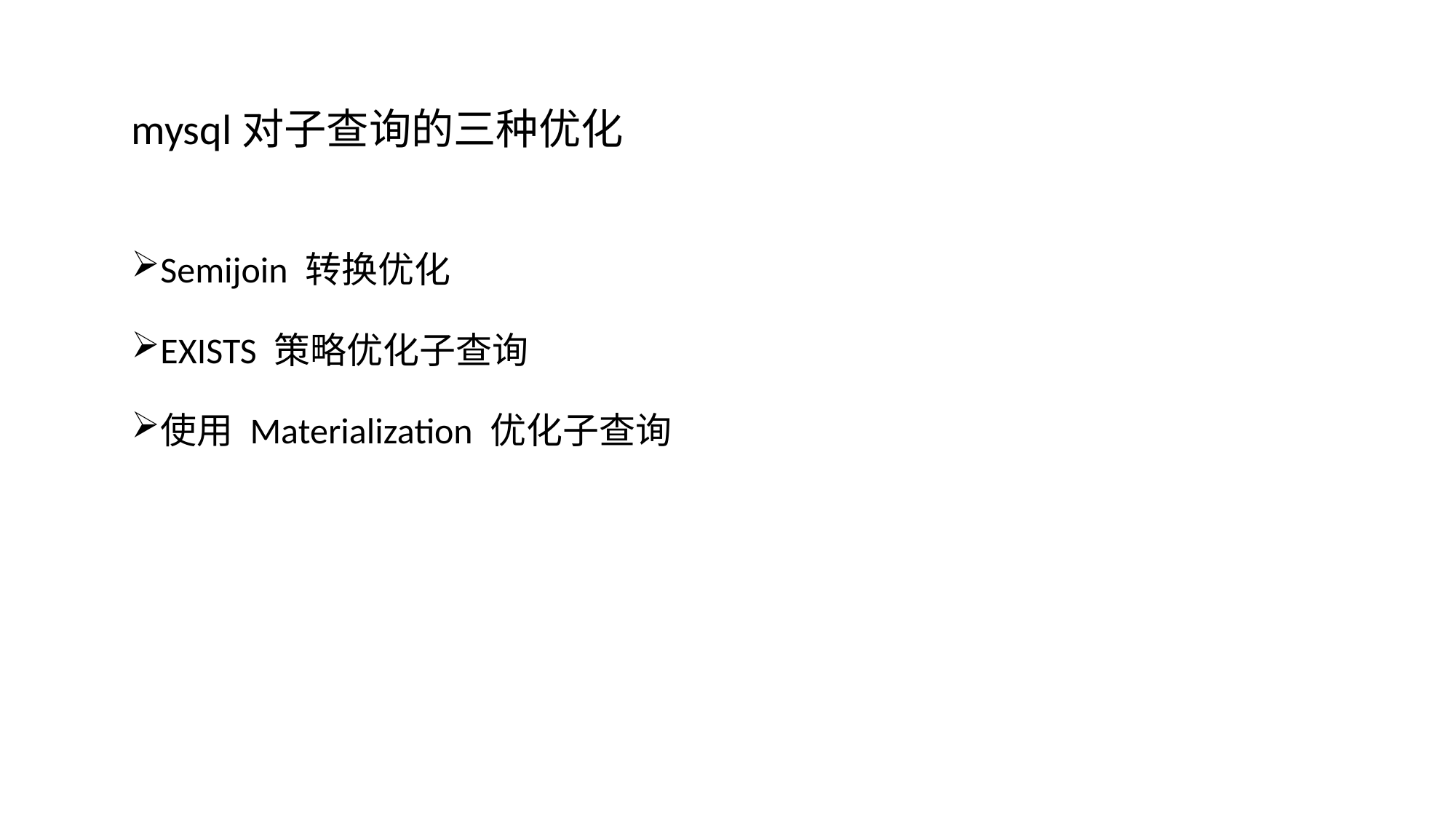

# mysql对子查询的三种优化
Semijoin 转换优化
EXISTS 策略优化子查询
使用 Materialization 优化子查询